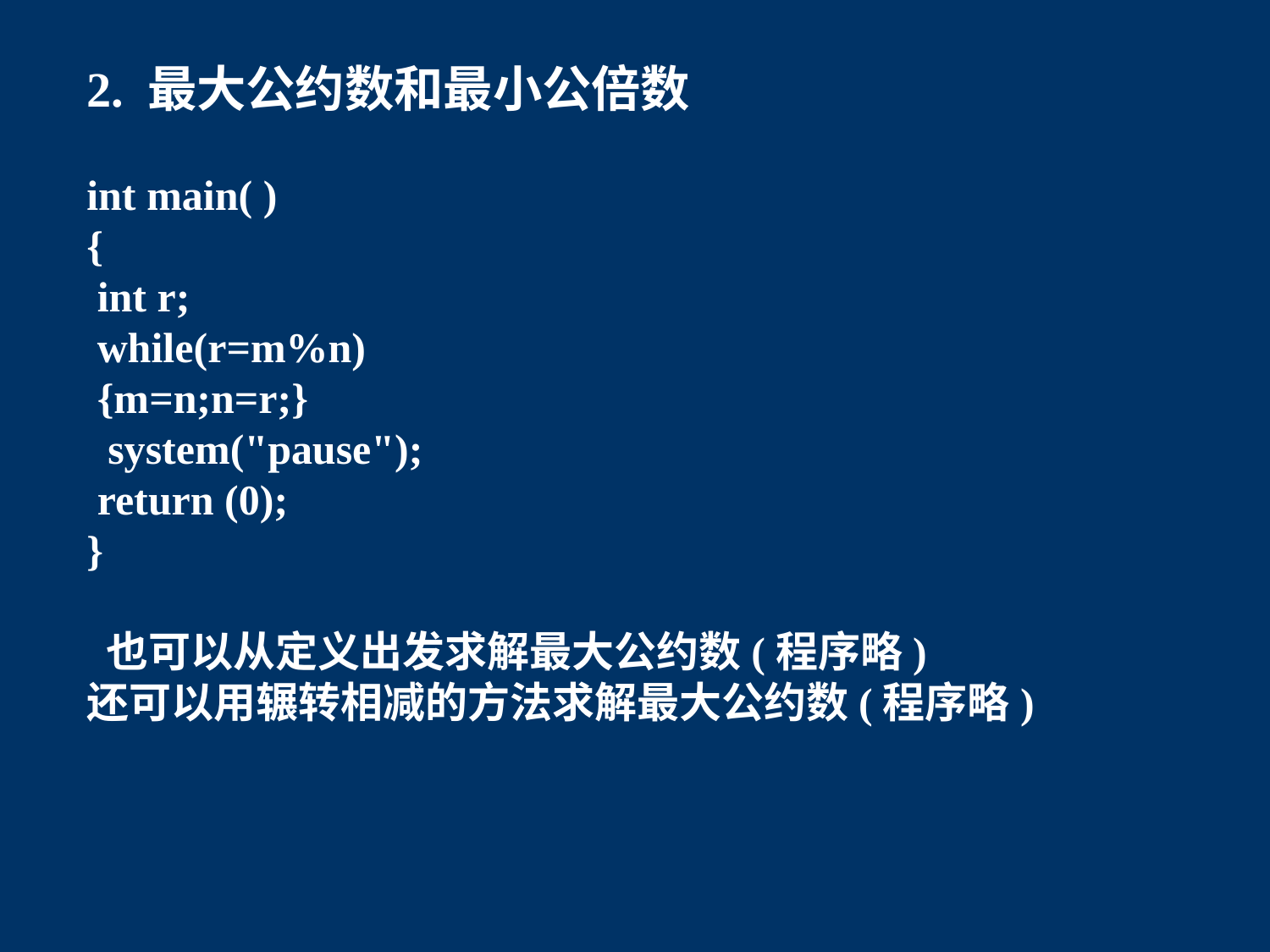

2. 最大公约数和最小公倍数

int main( )
{
 int r;
 while(r=m%n)
 {m=n;n=r;}
  system("pause");
 return (0);
}

 也可以从定义出发求解最大公约数(程序略)
还可以用辗转相减的方法求解最大公约数(程序略)